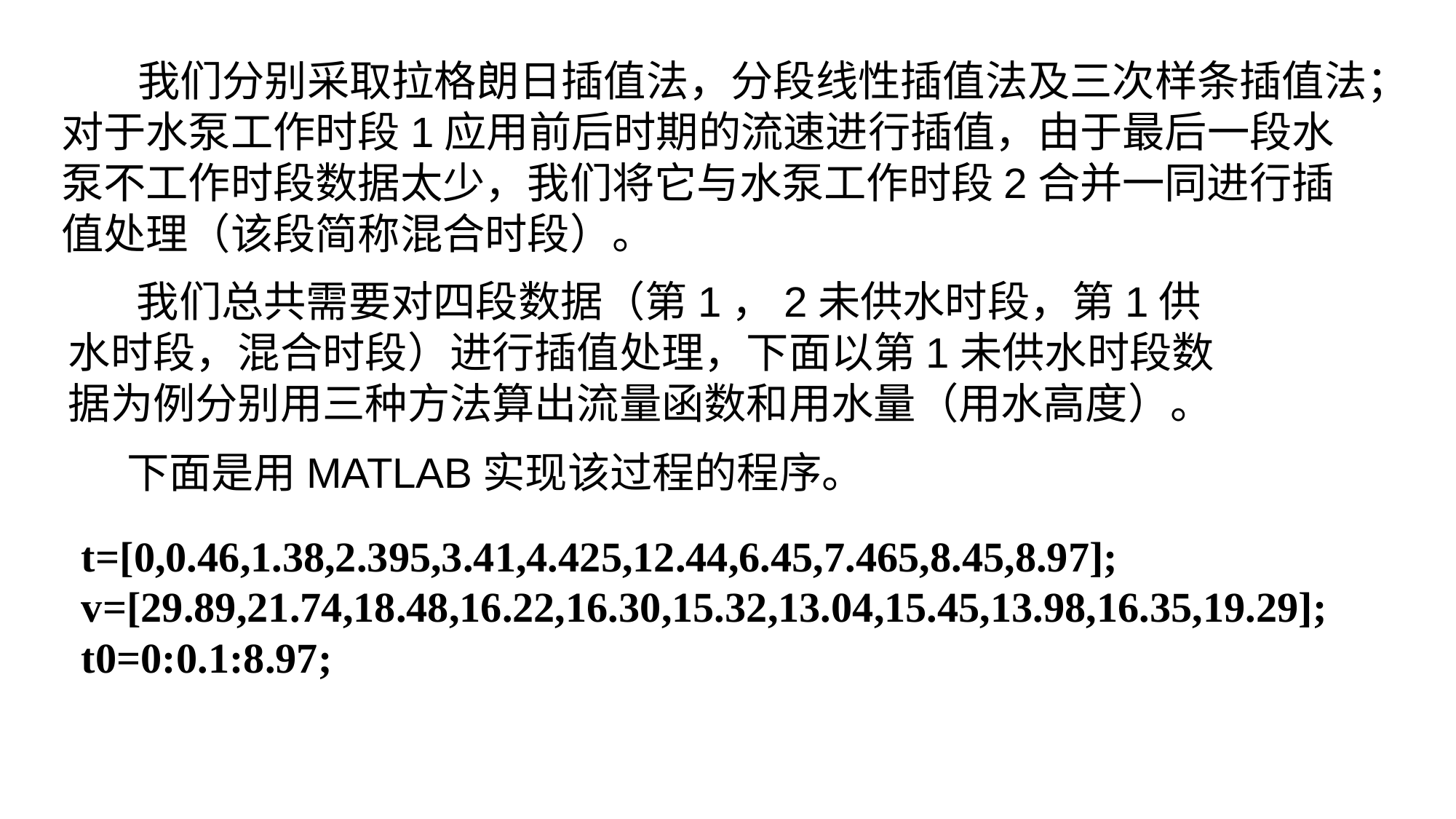

我们分别采取拉格朗日插值法，分段线性插值法及三次样条插值法；对于水泵工作时段1应用前后时期的流速进行插值，由于最后一段水泵不工作时段数据太少，我们将它与水泵工作时段2合并一同进行插值处理（该段简称混合时段）。
          我们总共需要对四段数据（第1，2未供水时段，第1供水时段，混合时段）进行插值处理，下面以第1未供水时段数据为例分别用三种方法算出流量函数和用水量（用水高度）。
下面是用MATLAB实现该过程的程序。
t=[0,0.46,1.38,2.395,3.41,4.425,12.44,6.45,7.465,8.45,8.97];
v=[29.89,21.74,18.48,16.22,16.30,15.32,13.04,15.45,13.98,16.35,19.29];
t0=0:0.1:8.97;